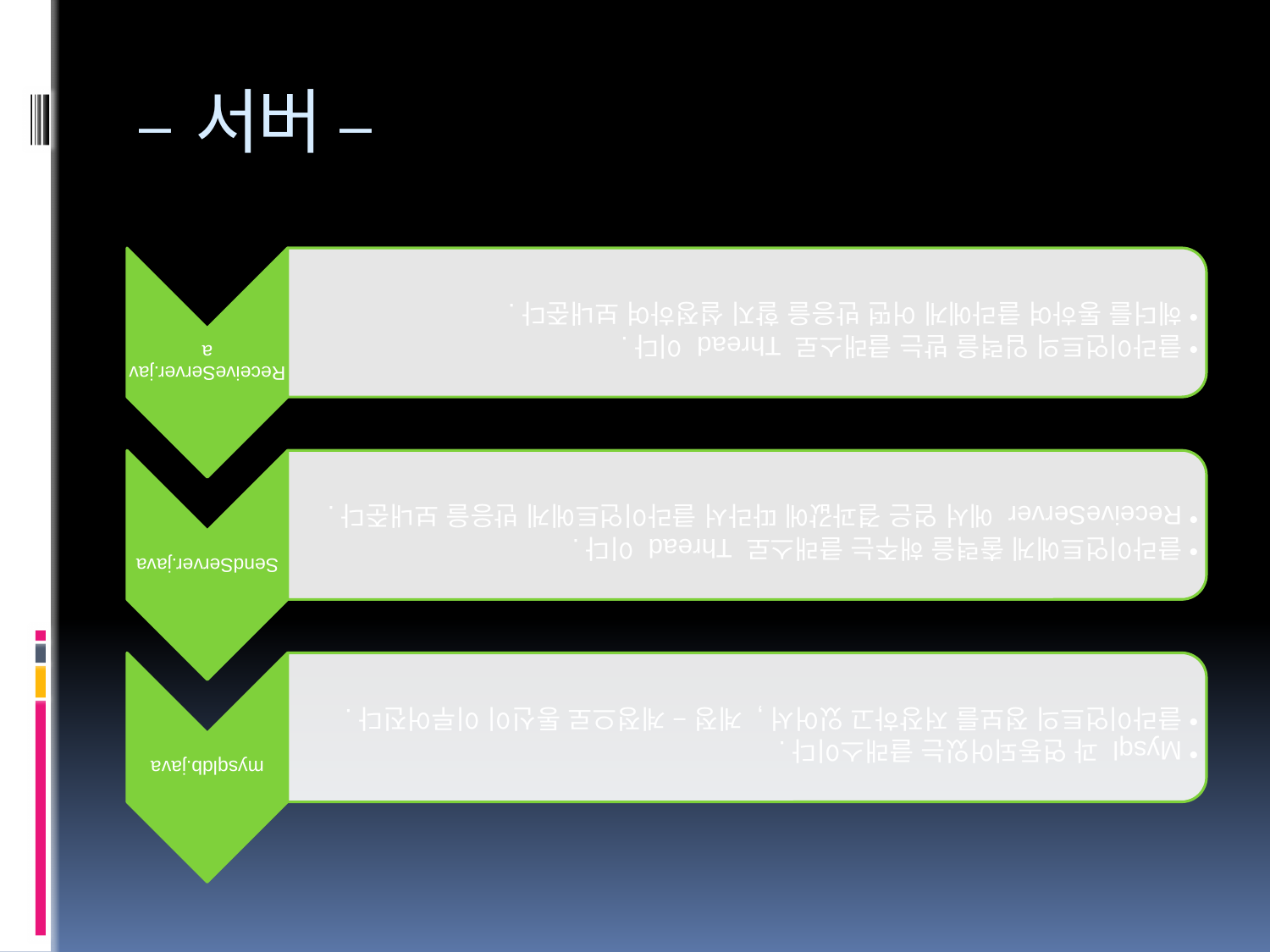

# -서버-
ReceiveServer.java
클라이언트의 입력을 받는 클래스로 Thread 이다.
헤더를 통하여 클라에게 어떤 반응을 할지 설정하여 보내준다.
SendServer.java
클라이언트에게 출력을 해주는 클래스로 Thread 이다.
ReceiveServer 에서 얻은 결과값에 따라서 클라이언트에게 반응을 보내준다.
mysqldb.java
Mysql 과 연동되어있는 클래스이다.
클라이언트의 정보를 저장하고 있어서, 계정 – 계정으로 통신이 이루어진다.